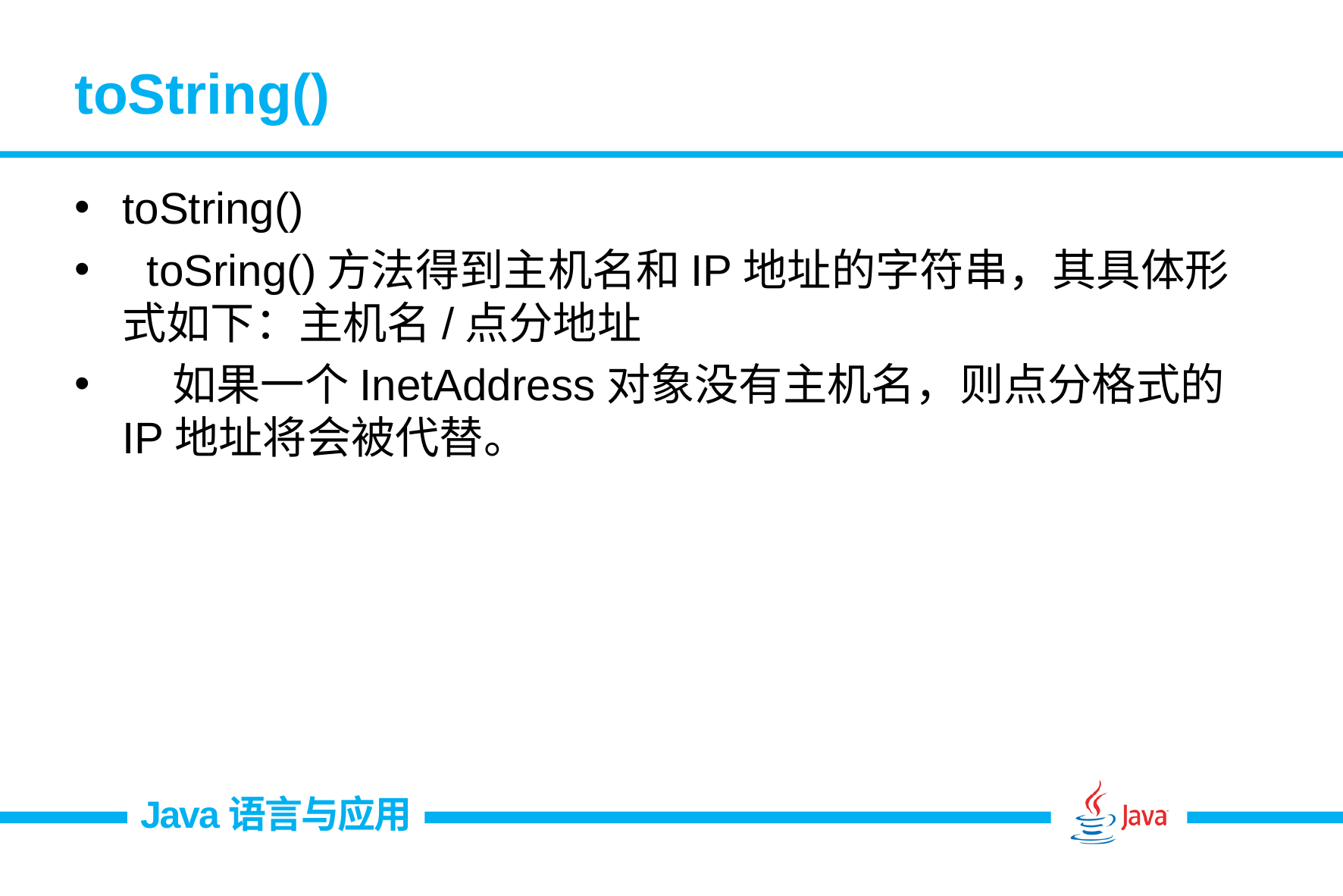

# toString()
toString()
  toSring()方法得到主机名和IP地址的字符串，其具体形式如下：主机名/点分地址
    如果一个InetAddress对象没有主机名，则点分格式的IP地址将会被代替。